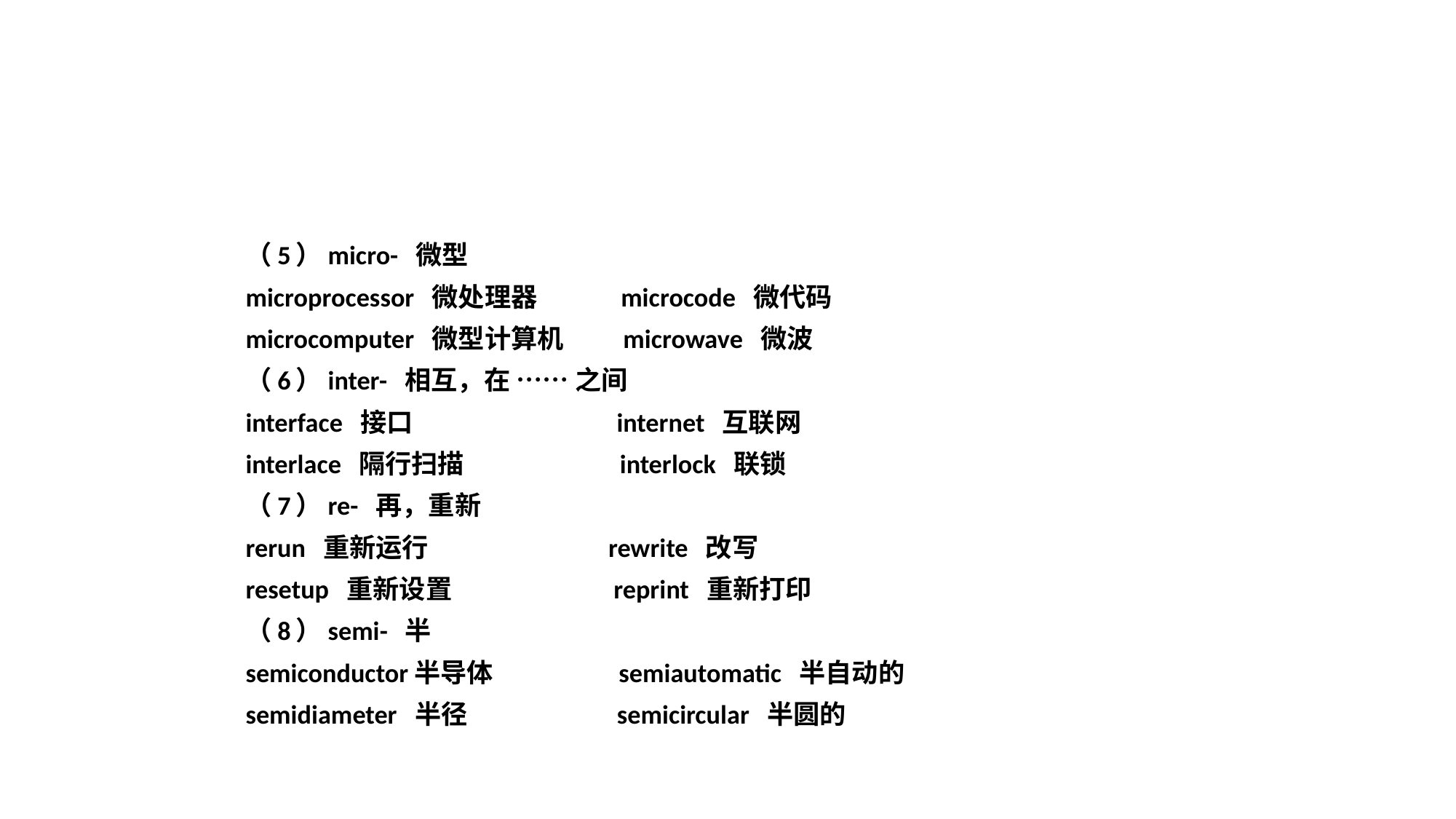

#
（5）micro-  微型
microprocessor  微处理器             microcode  微代码
microcomputer  微型计算机         microwave  微波
（6）inter-  相互，在 …… 之间
interface  接口                                 internet  互联网
interlace  隔行扫描                         interlock  联锁
（7）re-  再，重新
rerun  重新运行                             rewrite  改写
resetup  重新设置                          reprint  重新打印
（8）semi-  半
semiconductor半导体                    semiautomatic  半自动的
semidiameter  半径                        semicircular  半圆的